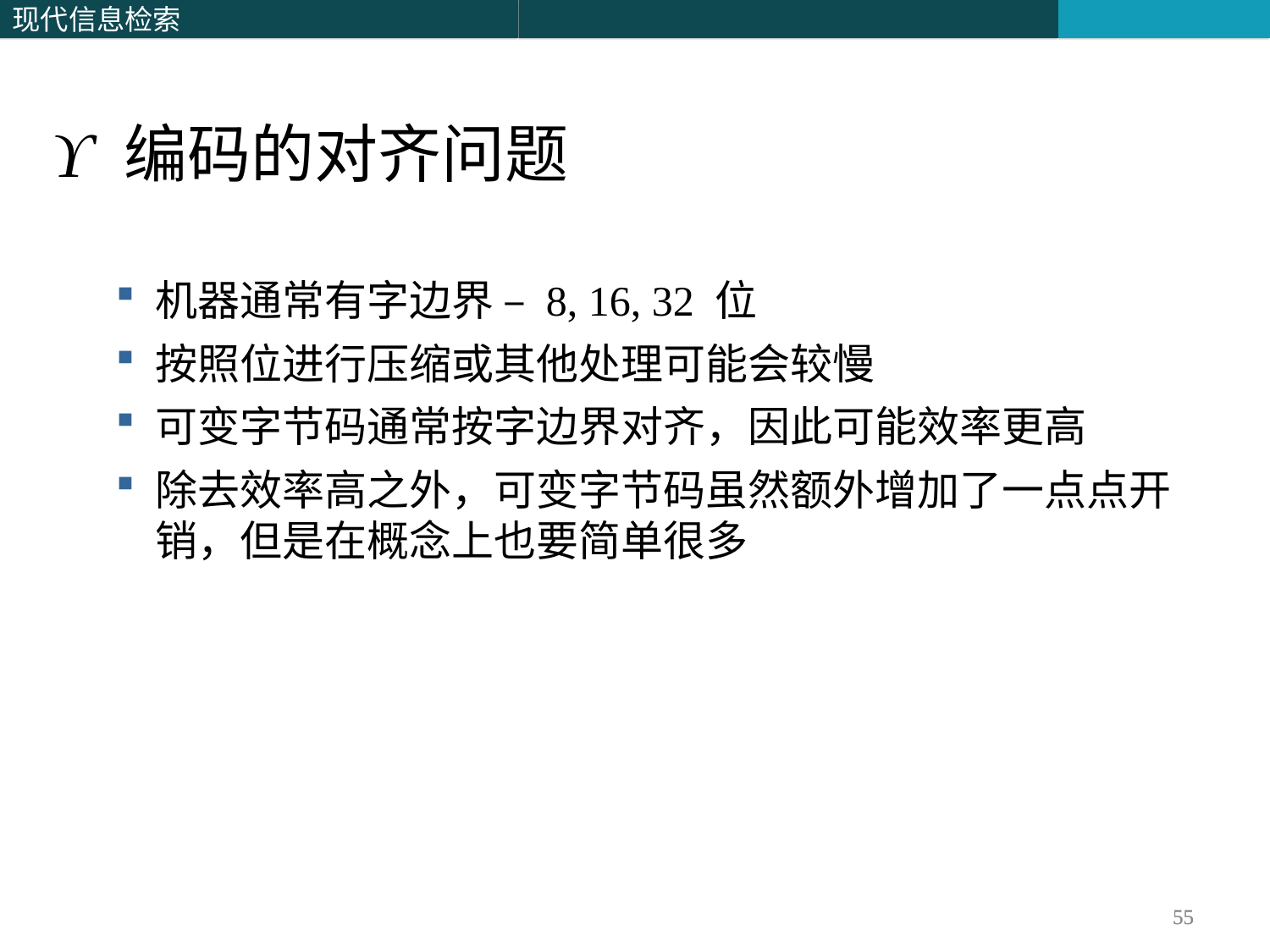

ϒ 编码的对齐问题
机器通常有字边界 – 8, 16, 32 位
按照位进行压缩或其他处理可能会较慢
可变字节码通常按字边界对齐，因此可能效率更高
除去效率高之外，可变字节码虽然额外增加了一点点开销，但是在概念上也要简单很多
55
55